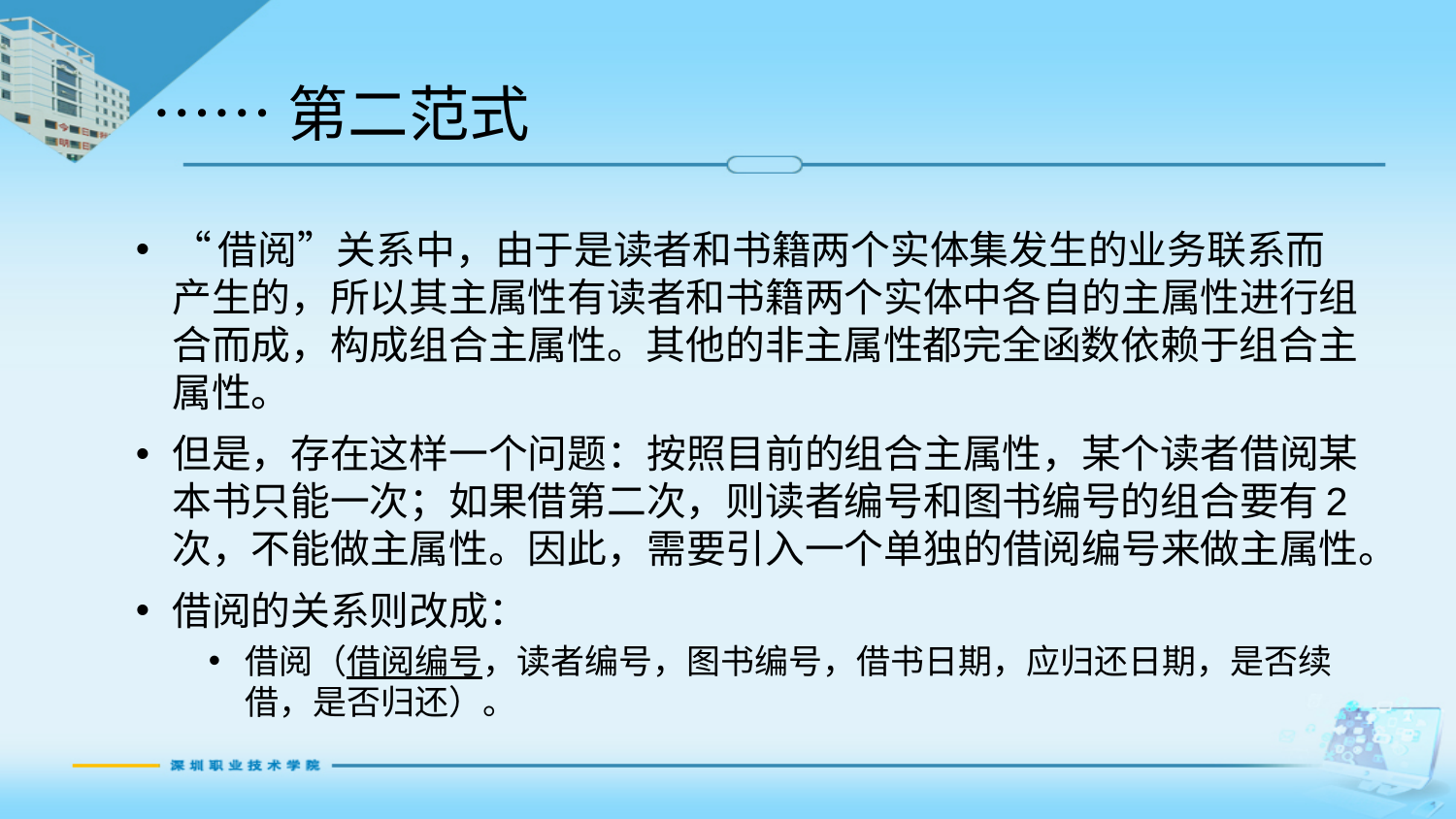

# ……第二范式
“借阅”关系中，由于是读者和书籍两个实体集发生的业务联系而产生的，所以其主属性有读者和书籍两个实体中各自的主属性进行组合而成，构成组合主属性。其他的非主属性都完全函数依赖于组合主属性。
但是，存在这样一个问题：按照目前的组合主属性，某个读者借阅某本书只能一次；如果借第二次，则读者编号和图书编号的组合要有2次，不能做主属性。因此，需要引入一个单独的借阅编号来做主属性。
借阅的关系则改成：
借阅（借阅编号，读者编号，图书编号，借书日期，应归还日期，是否续借，是否归还）。